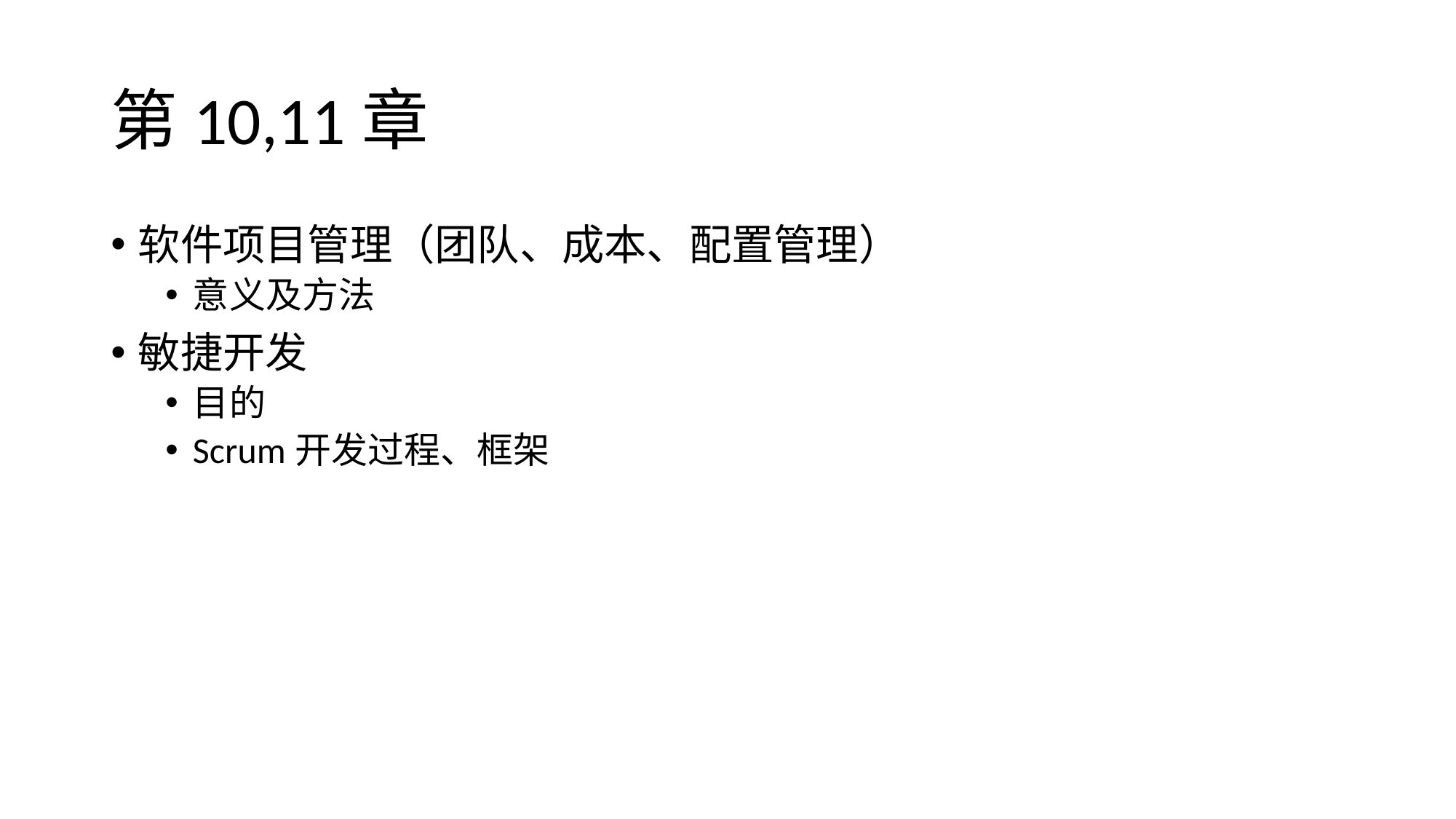

# 第10,11章
软件项目管理（团队、成本、配置管理）
意义及方法
敏捷开发
目的
Scrum开发过程、框架